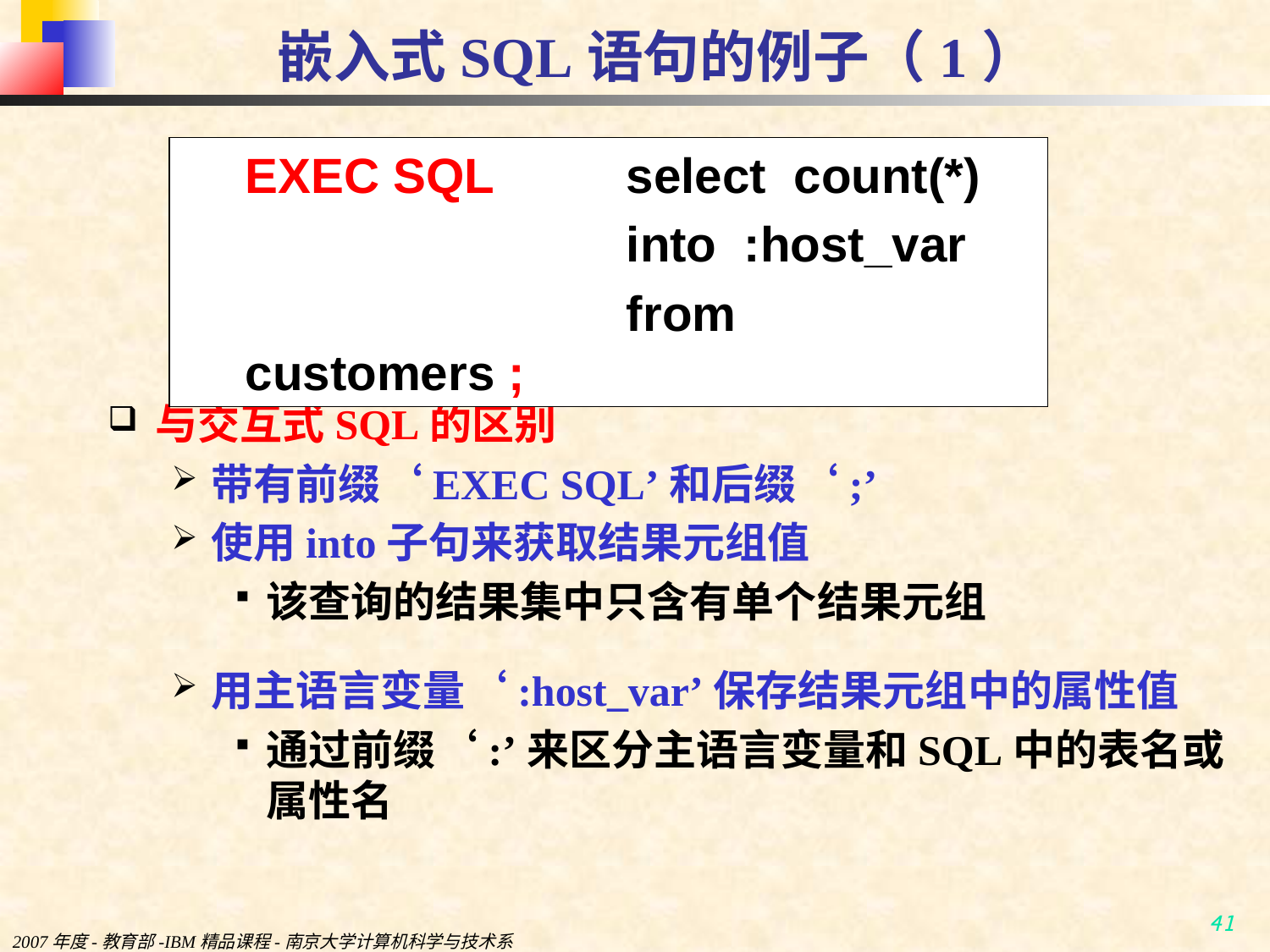

# 嵌入式SQL语句的例子（1）
EXEC SQL  	select  count(*)
			into  :host_var
			from  customers ;
与交互式SQL的区别
带有前缀‘EXEC SQL’和后缀‘;’
使用into子句来获取结果元组值
该查询的结果集中只含有单个结果元组

用主语言变量‘:host_var’保存结果元组中的属性值
通过前缀‘:’来区分主语言变量和SQL中的表名或属性名
41
2007年度-教育部-IBM精品课程-南京大学计算机科学与技术系